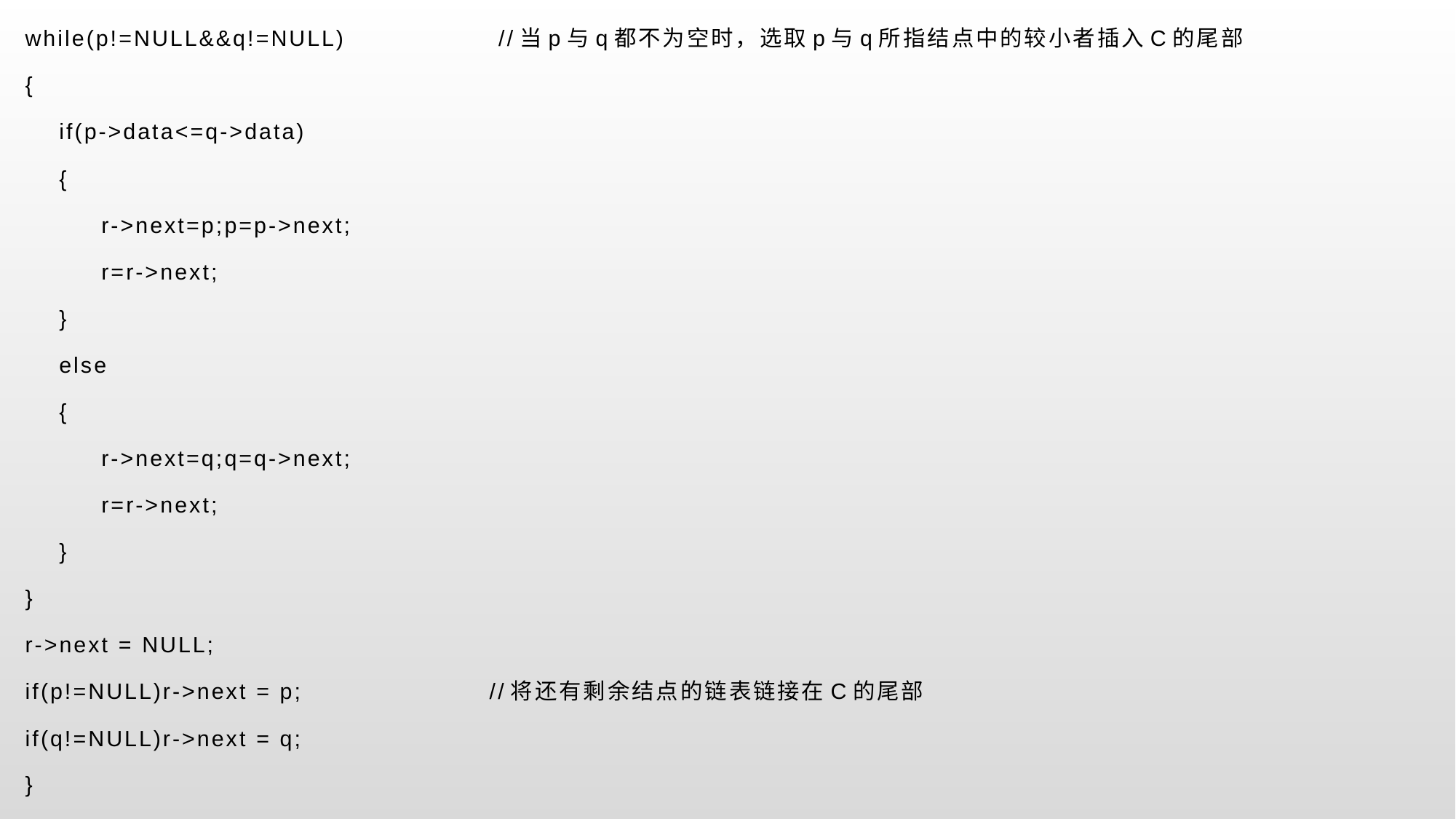

while(p!=NULL&&q!=NULL)                  //当p与q都不为空时，选取p与q所指结点中的较小者插入C的尾部
{
    if(p->data<=q->data)
    {
         r->next=p;p=p->next;
         r=r->next;
    }
    else
    {
         r->next=q;q=q->next;
         r=r->next;
    }
}
r->next = NULL;
if(p!=NULL)r->next = p;                      //将还有剩余结点的链表链接在C的尾部
if(q!=NULL)r->next = q;
}